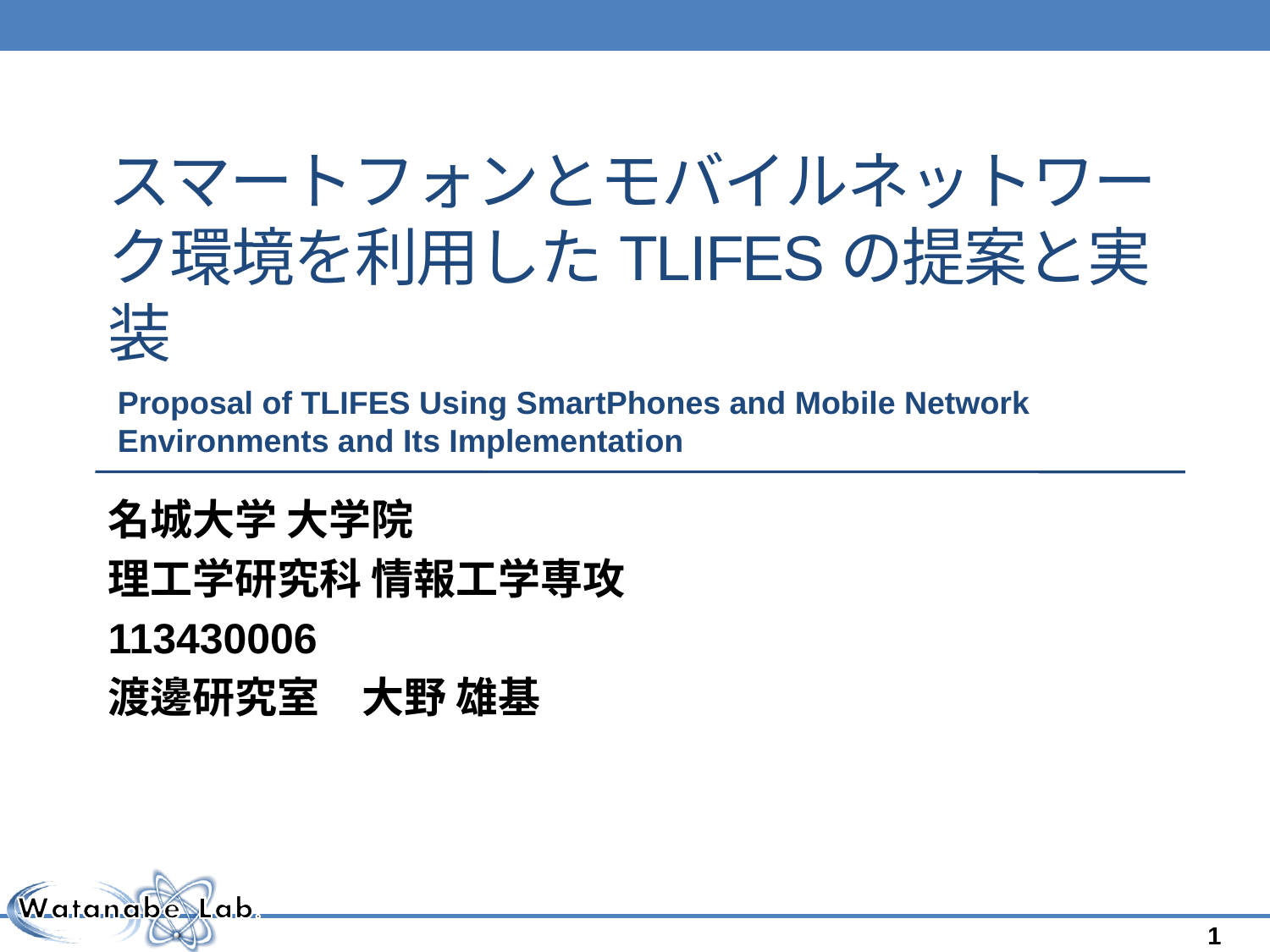

# スマートフォンとモバイルネットワーク環境を利用したTLIFESの提案と実装
Proposal of TLIFES Using SmartPhones and Mobile Network Environments and Its Implementation
名城大学 大学院
理工学研究科 情報工学専攻
113430006
渡邊研究室　大野 雄基
1